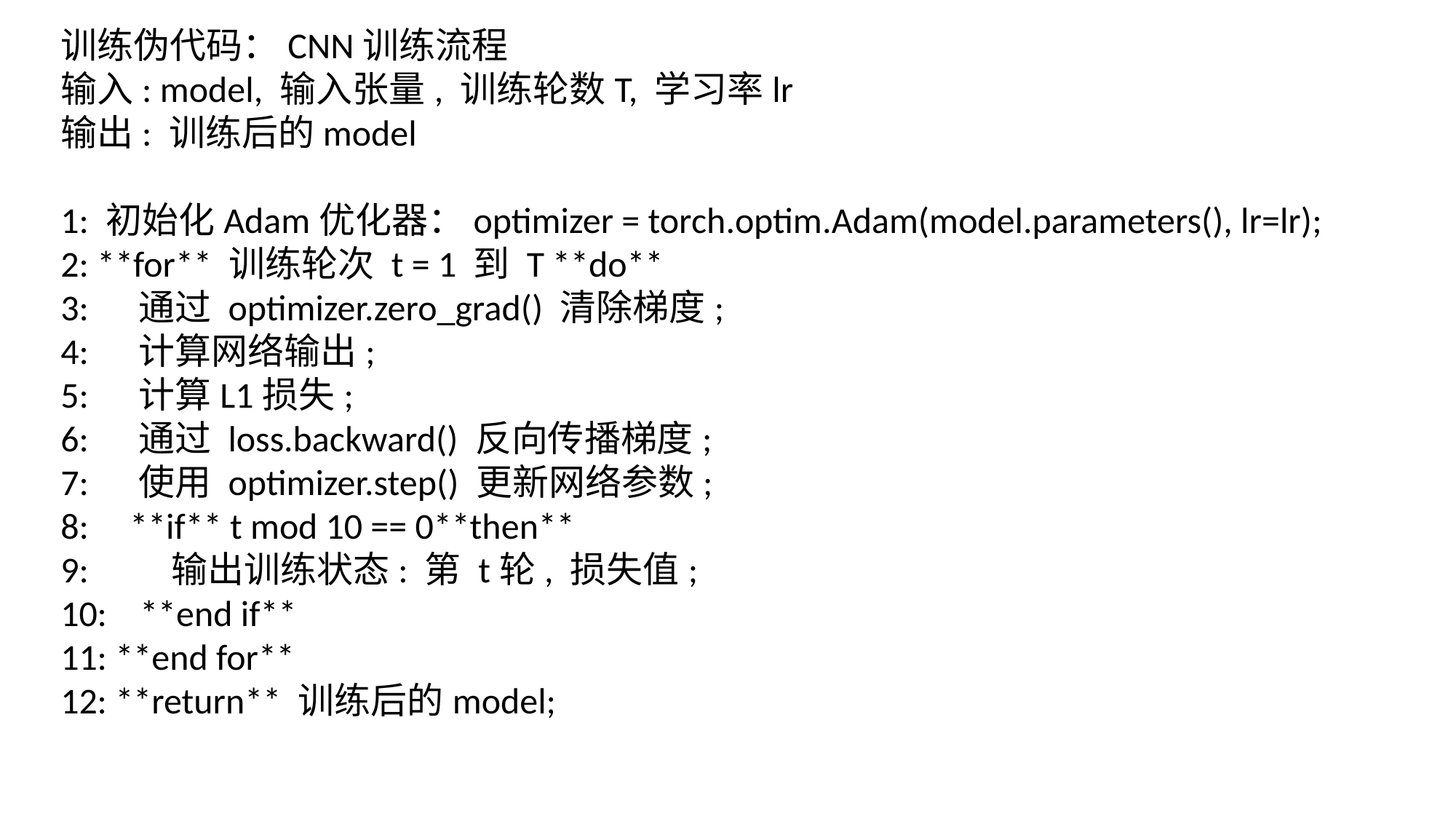

训练伪代码：CNN训练流程
输入: model, 输入张量, 训练轮数T, 学习率lr
输出: 训练后的model

1: 初始化Adam优化器：optimizer = torch.optim.Adam(model.parameters(), lr=lr);
2: **for** 训练轮次 t = 1 到 T **do**
3:     通过 optimizer.zero_grad() 清除梯度;
4:     计算网络输出;
5:     计算L1损失;
6:     通过 loss.backward() 反向传播梯度;
7:     使用 optimizer.step() 更新网络参数;
8:     **if** t mod 10 == 0**then**
9:         输出训练状态: 第 t轮, 损失值;
10:    **end if**
11: **end for**
12: **return** 训练后的model;